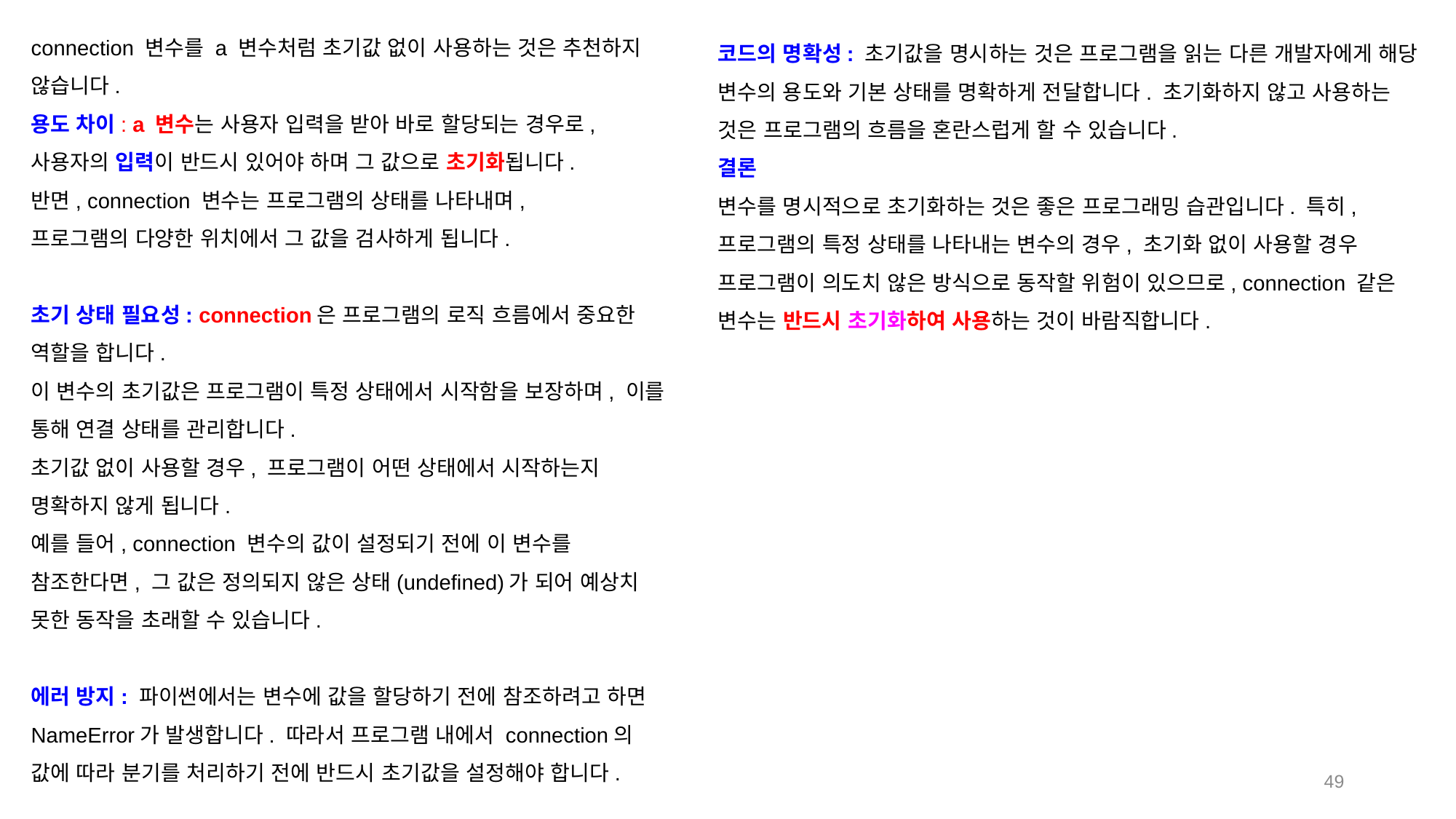

connection 변수를 a 변수처럼 초기값 없이 사용하는 것은 추천하지 않습니다.
용도 차이: a 변수는 사용자 입력을 받아 바로 할당되는 경우로, 사용자의 입력이 반드시 있어야 하며 그 값으로 초기화됩니다.
반면, connection 변수는 프로그램의 상태를 나타내며,
프로그램의 다양한 위치에서 그 값을 검사하게 됩니다.

초기 상태 필요성: connection은 프로그램의 로직 흐름에서 중요한 역할을 합니다.
이 변수의 초기값은 프로그램이 특정 상태에서 시작함을 보장하며, 이를 통해 연결 상태를 관리합니다.
초기값 없이 사용할 경우, 프로그램이 어떤 상태에서 시작하는지
명확하지 않게 됩니다.
예를 들어, connection 변수의 값이 설정되기 전에 이 변수를 참조한다면, 그 값은 정의되지 않은 상태(undefined)가 되어 예상치 못한 동작을 초래할 수 있습니다.

에러 방지: 파이썬에서는 변수에 값을 할당하기 전에 참조하려고 하면 NameError가 발생합니다. 따라서 프로그램 내에서 connection의 값에 따라 분기를 처리하기 전에 반드시 초기값을 설정해야 합니다.
코드의 명확성: 초기값을 명시하는 것은 프로그램을 읽는 다른 개발자에게 해당 변수의 용도와 기본 상태를 명확하게 전달합니다. 초기화하지 않고 사용하는 것은 프로그램의 흐름을 혼란스럽게 할 수 있습니다.
결론
변수를 명시적으로 초기화하는 것은 좋은 프로그래밍 습관입니다. 특히, 프로그램의 특정 상태를 나타내는 변수의 경우, 초기화 없이 사용할 경우 프로그램이 의도치 않은 방식으로 동작할 위험이 있으므로, connection 같은 변수는 반드시 초기화하여 사용하는 것이 바람직합니다.
49